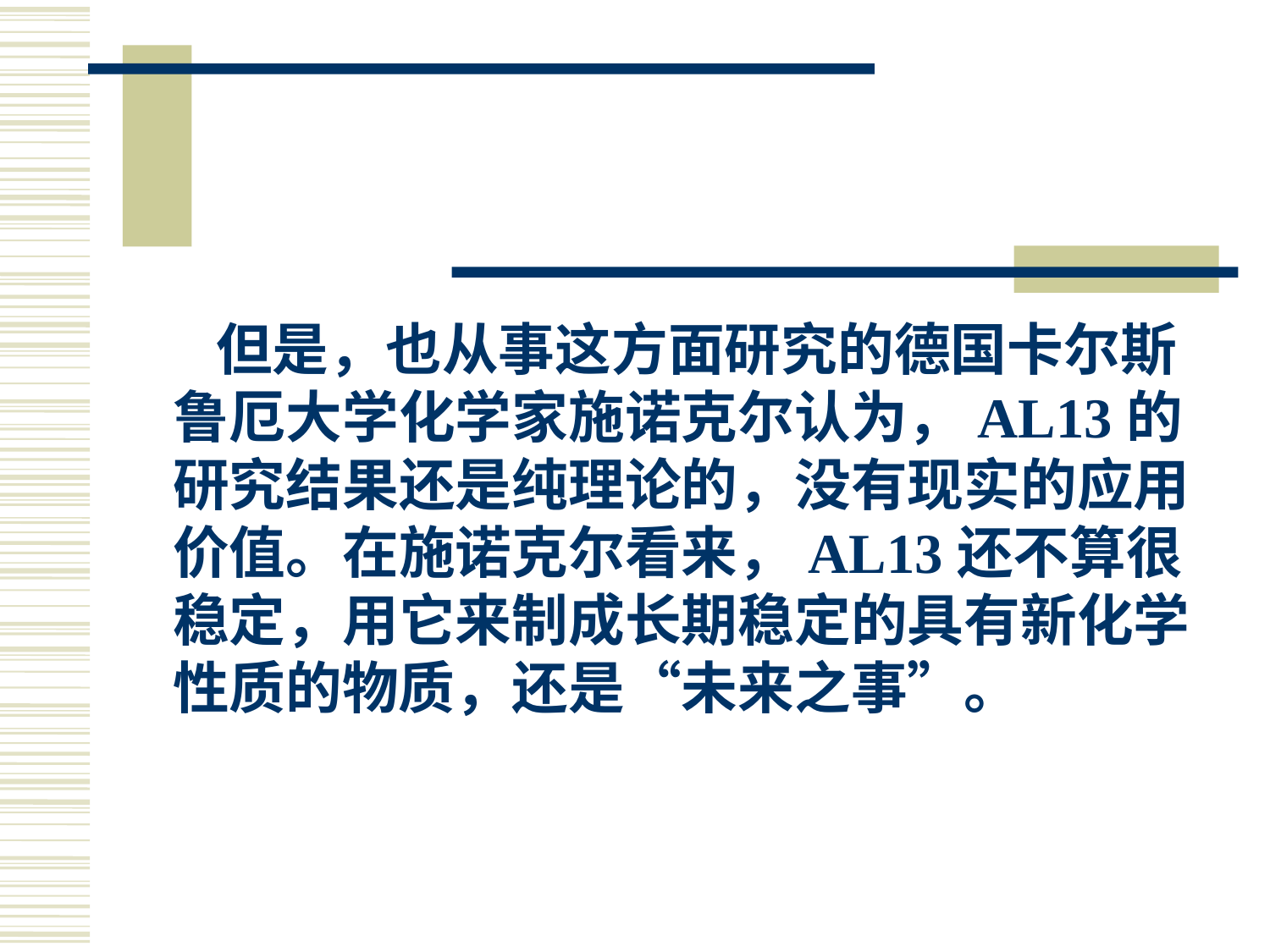

但是，也从事这方面研究的德国卡尔斯鲁厄大学化学家施诺克尔认为，AL13的研究结果还是纯理论的，没有现实的应用价值。在施诺克尔看来，AL13还不算很稳定，用它来制成长期稳定的具有新化学性质的物质，还是“未来之事”。